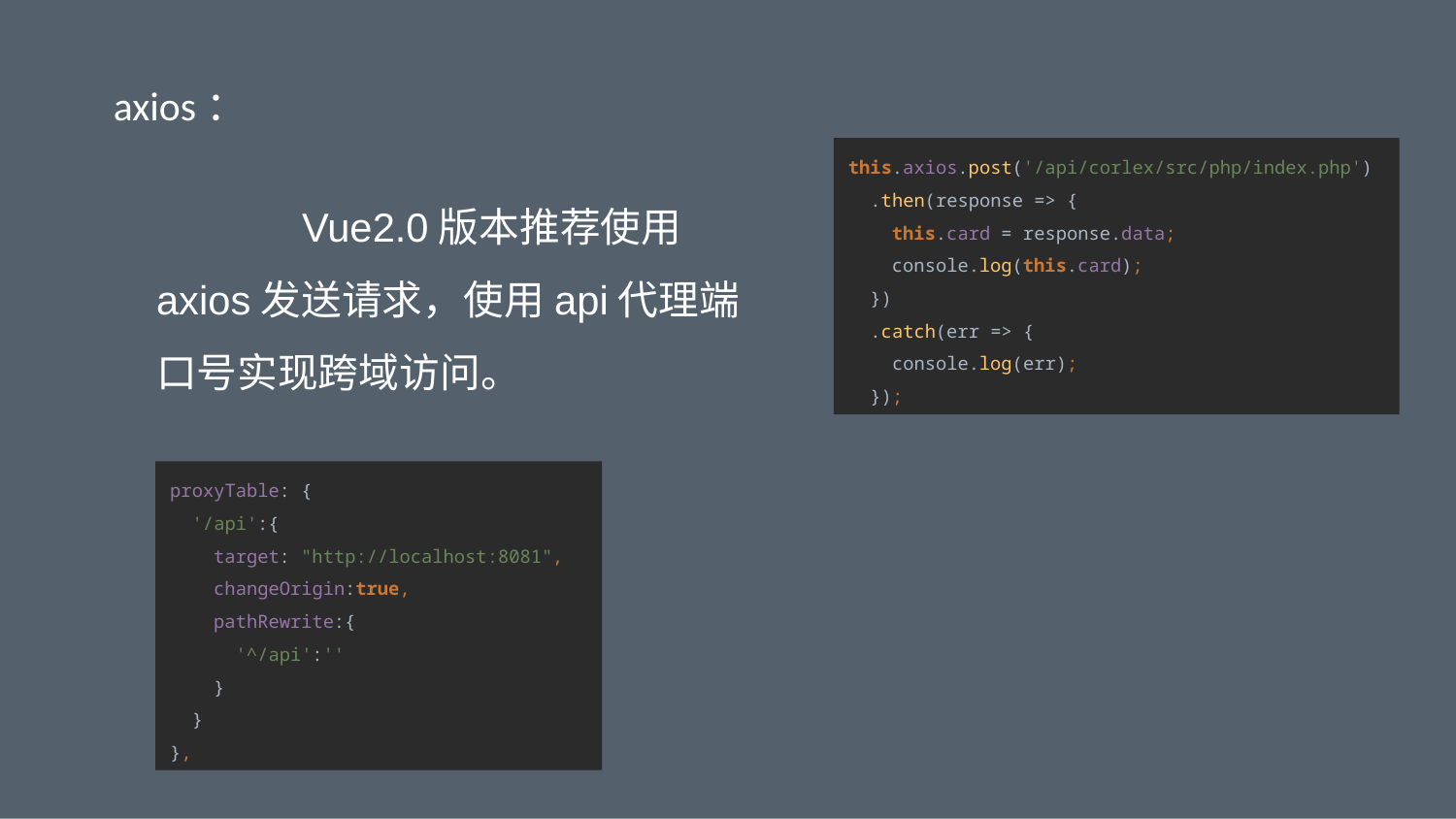

axios：
this.axios.post('/api/corlex/src/php/index.php')
  .then(response => {
    this.card = response.data;
    console.log(this.card);
  })
  .catch(err => {
    console.log(err);
  });
	Vue2.0版本推荐使用axios发送请求，使用api代理端口号实现跨域访问。
proxyTable: {
  '/api':{
    target: "http://localhost:8081",
    changeOrigin:true,
    pathRewrite:{
      '^/api':''
    }
  }
},